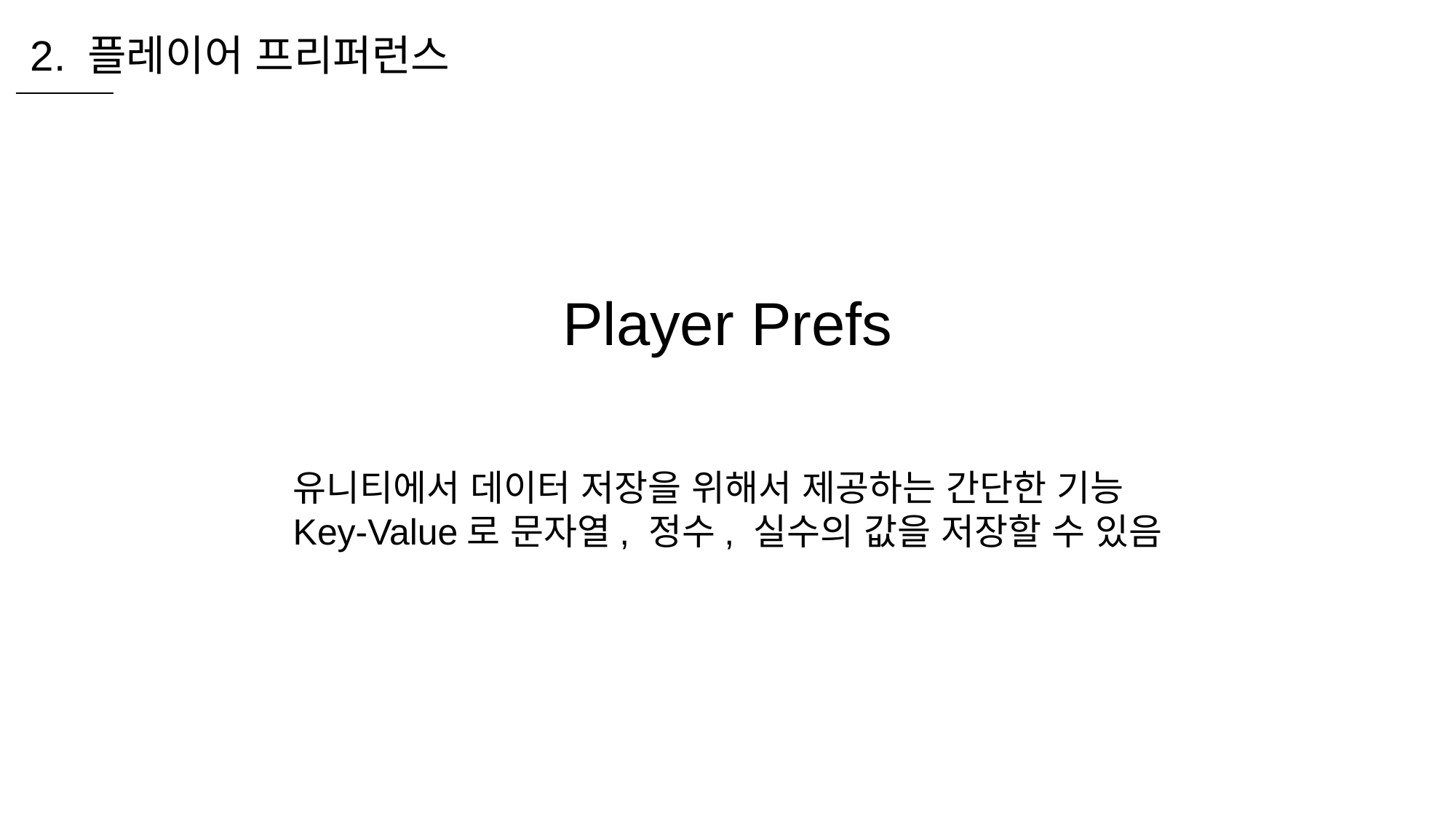

2. 플레이어 프리퍼런스
Player Prefs
유니티에서 데이터 저장을 위해서 제공하는 간단한 기능
Key-Value로 문자열, 정수, 실수의 값을 저장할 수 있음